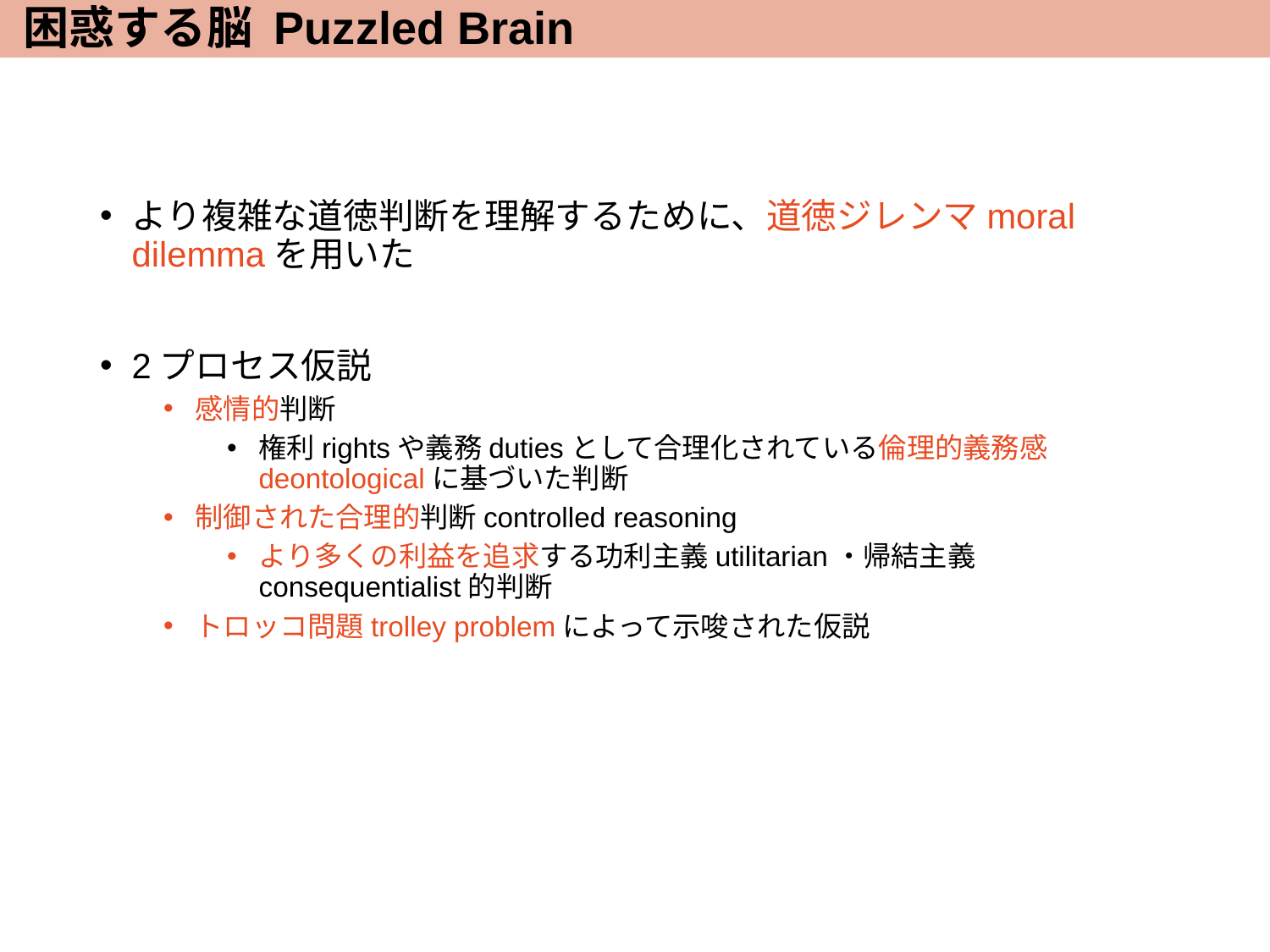

# 困惑する脳 Puzzled Brain
より複雑な道徳判断を理解するために、道徳ジレンマmoral dilemmaを用いた

2プロセス仮説
感情的判断
権利rightsや義務dutiesとして合理化されている倫理的義務感deontologicalに基づいた判断
制御された合理的判断controlled reasoning
より多くの利益を追求する功利主義utilitarian・帰結主義consequentialist的判断
トロッコ問題trolley problemによって示唆された仮説